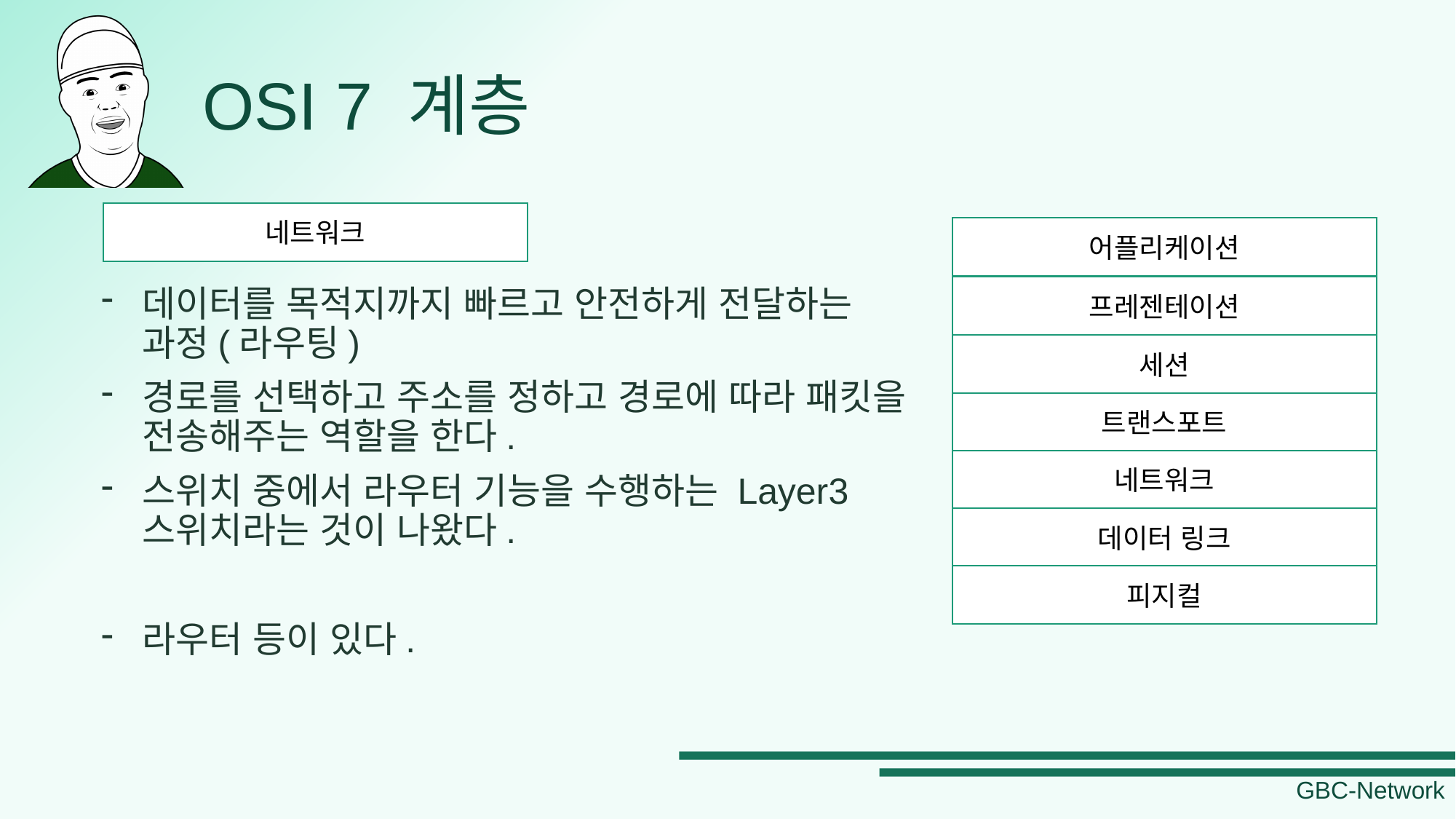

# OSI 7 계층
네트워크
어플리케이션
프레젠테이션
데이터를 목적지까지 빠르고 안전하게 전달하는 과정(라우팅)
경로를 선택하고 주소를 정하고 경로에 따라 패킷을 전송해주는 역할을 한다.
스위치 중에서 라우터 기능을 수행하는 Layer3 스위치라는 것이 나왔다.

라우터 등이 있다.
세션
트랜스포트
네트워크
데이터 링크
피지컬